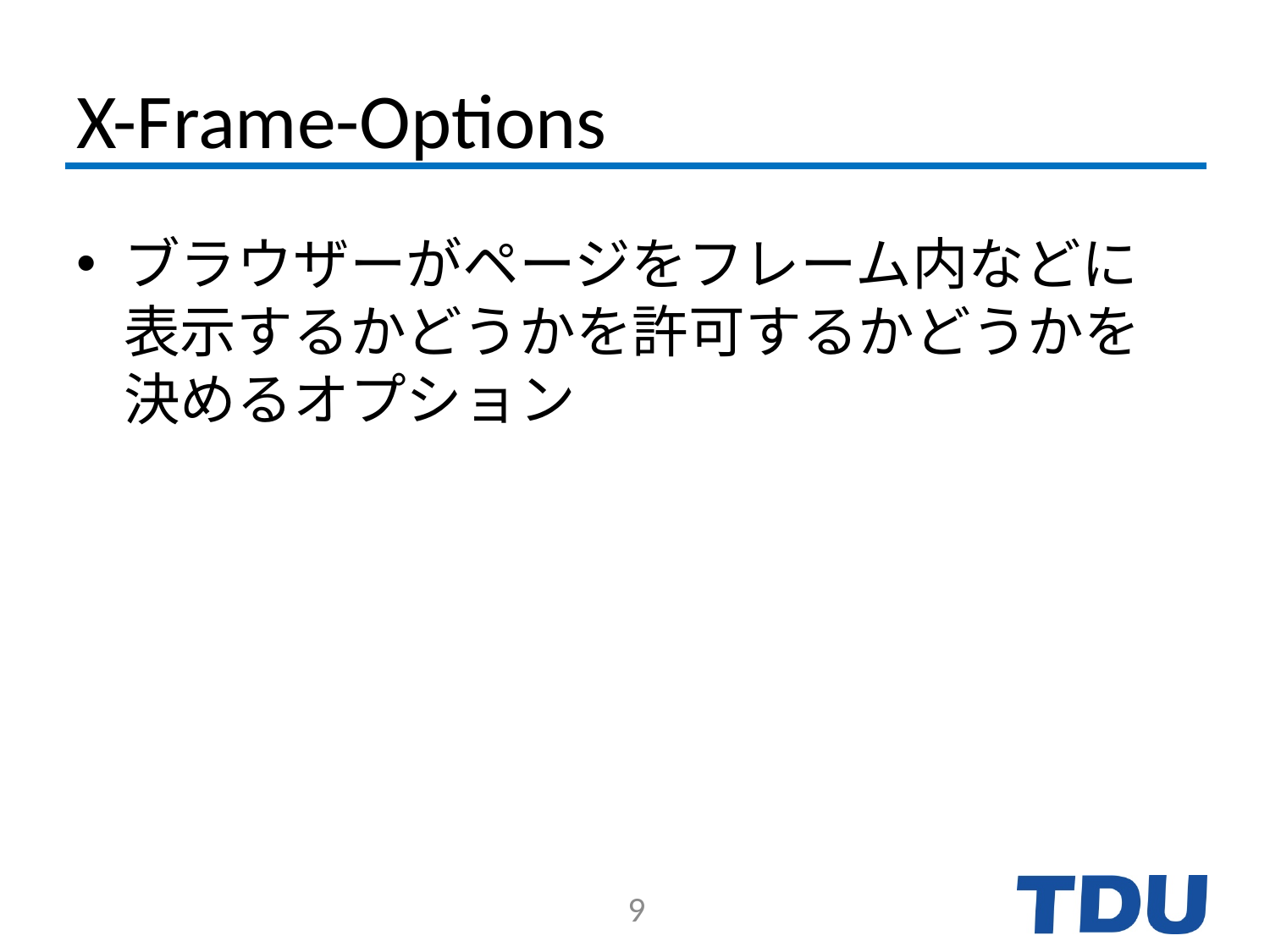

# X-Frame-Options
ブラウザーがページをフレーム内などに表示するかどうかを許可するかどうかを決めるオプション
9